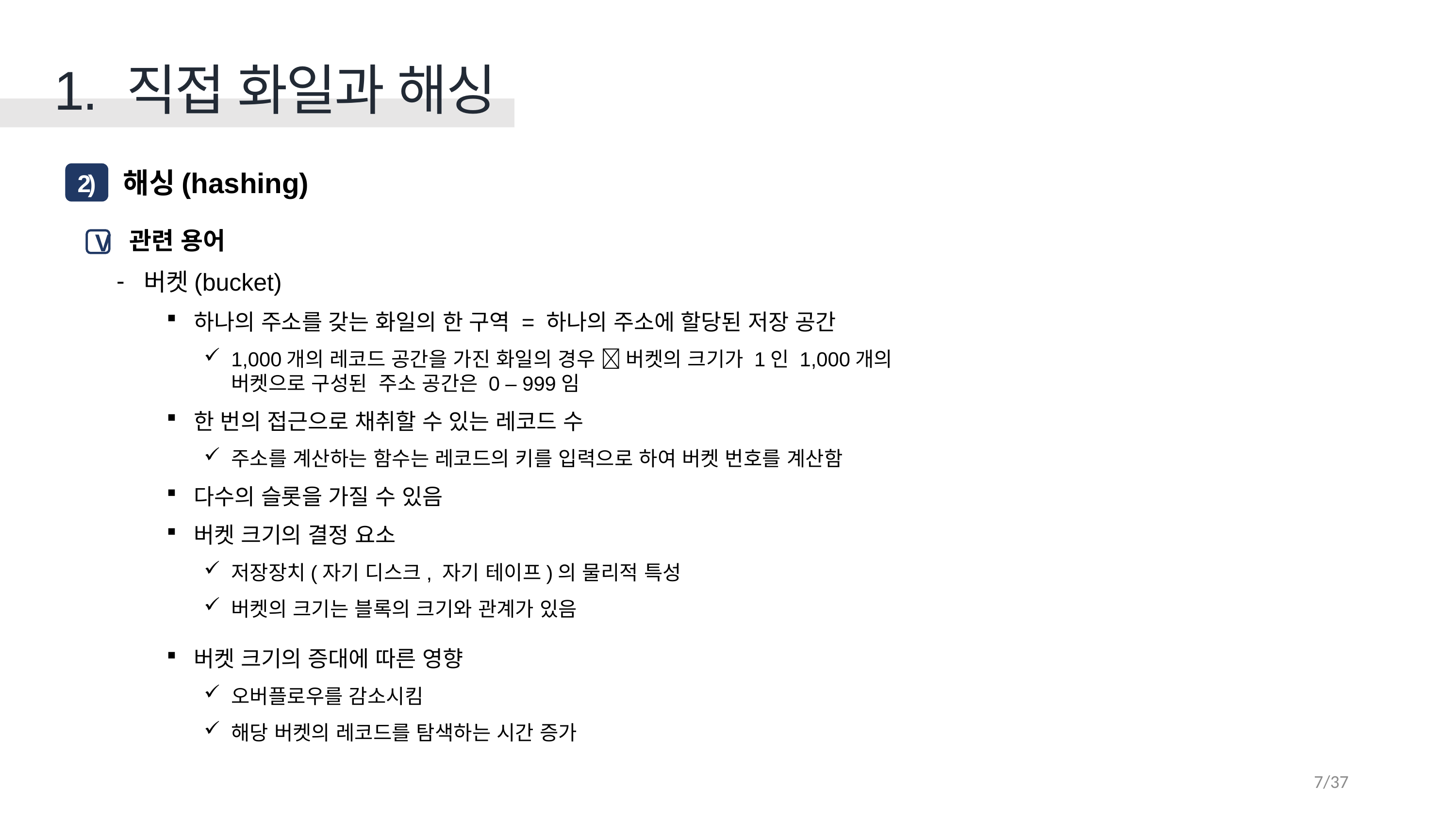

1. 직접 화일과 해싱

 해싱(hashing)
2)
 관련 용어

버켓(bucket)

하나의 주소를 갖는 화일의 한 구역 = 하나의 주소에 할당된 저장 공간

1,000개의 레코드 공간을 가진 화일의 경우 ⇒ 버켓의 크기가 1인 1,000개의
버켓으로 구성된  주소 공간은 0 – 999임

한 번의 접근으로 채취할 수 있는 레코드 수

주소를 계산하는 함수는 레코드의 키를 입력으로 하여 버켓 번호를 계산함

다수의 슬롯을 가질 수 있음

버켓 크기의 결정 요소

저장장치(자기 디스크, 자기 테이프)의 물리적 특성

버켓의 크기는 블록의 크기와 관계가 있음

버켓 크기의 증대에 따른 영향

오버플로우를 감소시킴

해당 버켓의 레코드를 탐색하는 시간 증가

V
7/37